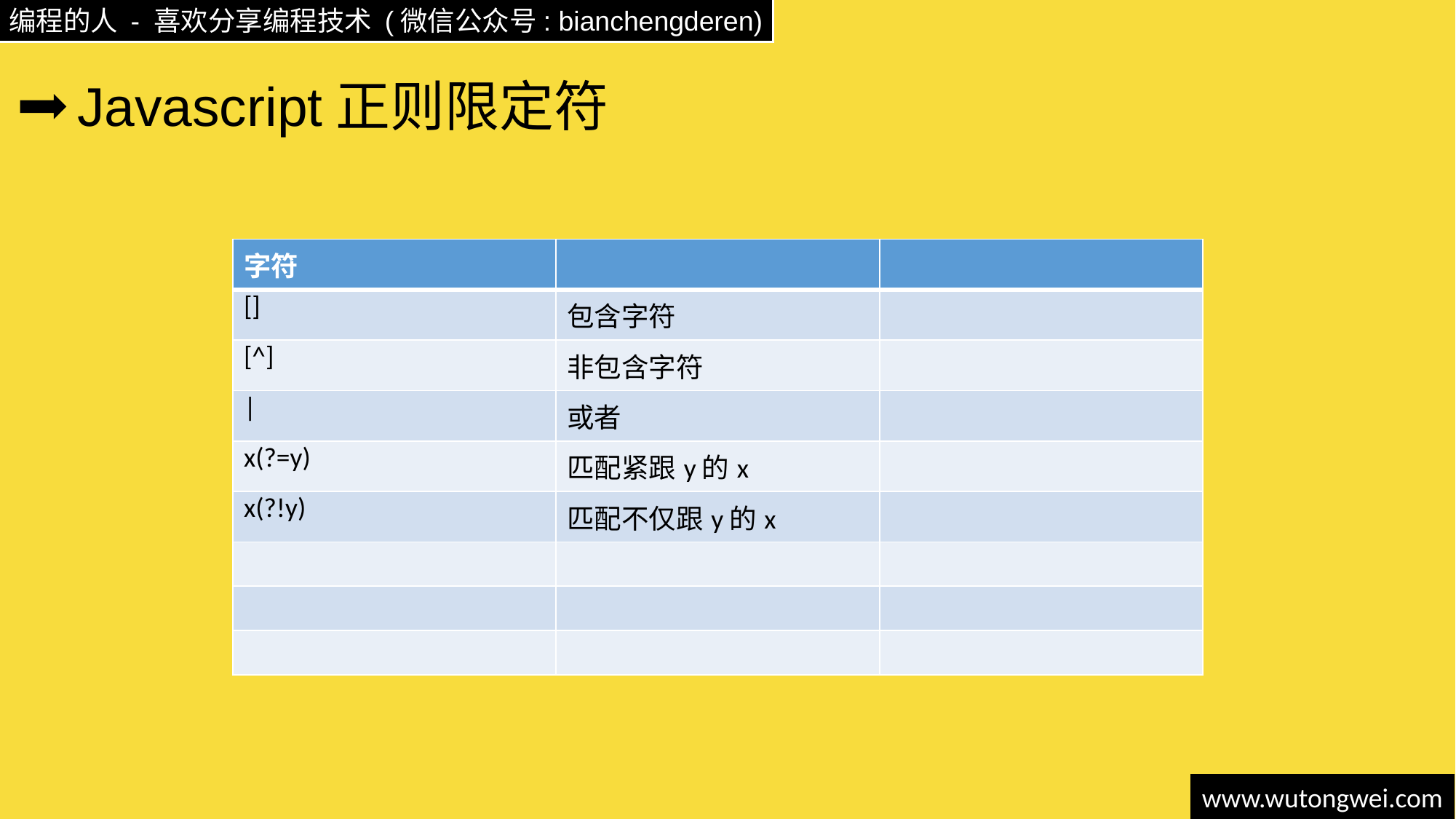

# Javascript正则限定符
| 字符 |  |  |
| --- | --- | --- |
| [] | 包含字符 |  |
| [^] | 非包含字符 |  |
| | | 或者 |  |
| x(?=y) | 匹配紧跟y的x |  |
| x(?!y) | 匹配不仅跟y的x |  |
|  |  |  |
|  |  |  |
|  |  |  |